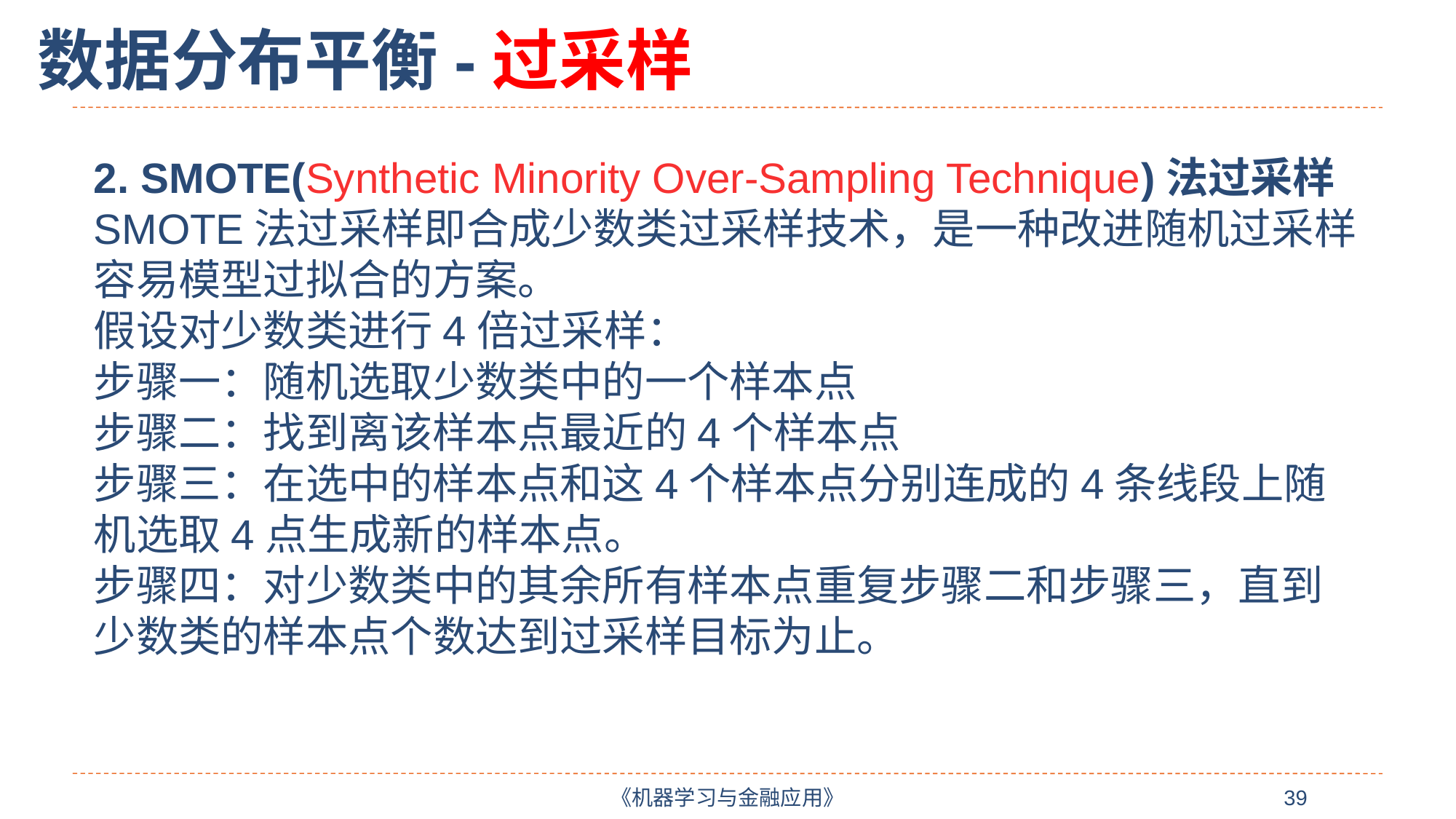

数据分布平衡-过采样
2. SMOTE(Synthetic Minority Over-Sampling Technique)法过采样
SMOTE法过采样即合成少数类过采样技术，是一种改进随机过采样容易模型过拟合的方案。
假设对少数类进行4倍过采样：
步骤一：随机选取少数类中的一个样本点
步骤二：找到离该样本点最近的4个样本点
步骤三：在选中的样本点和这4个样本点分别连成的4条线段上随机选取4点生成新的样本点。
步骤四：对少数类中的其余所有样本点重复步骤二和步骤三，直到少数类的样本点个数达到过采样目标为止。